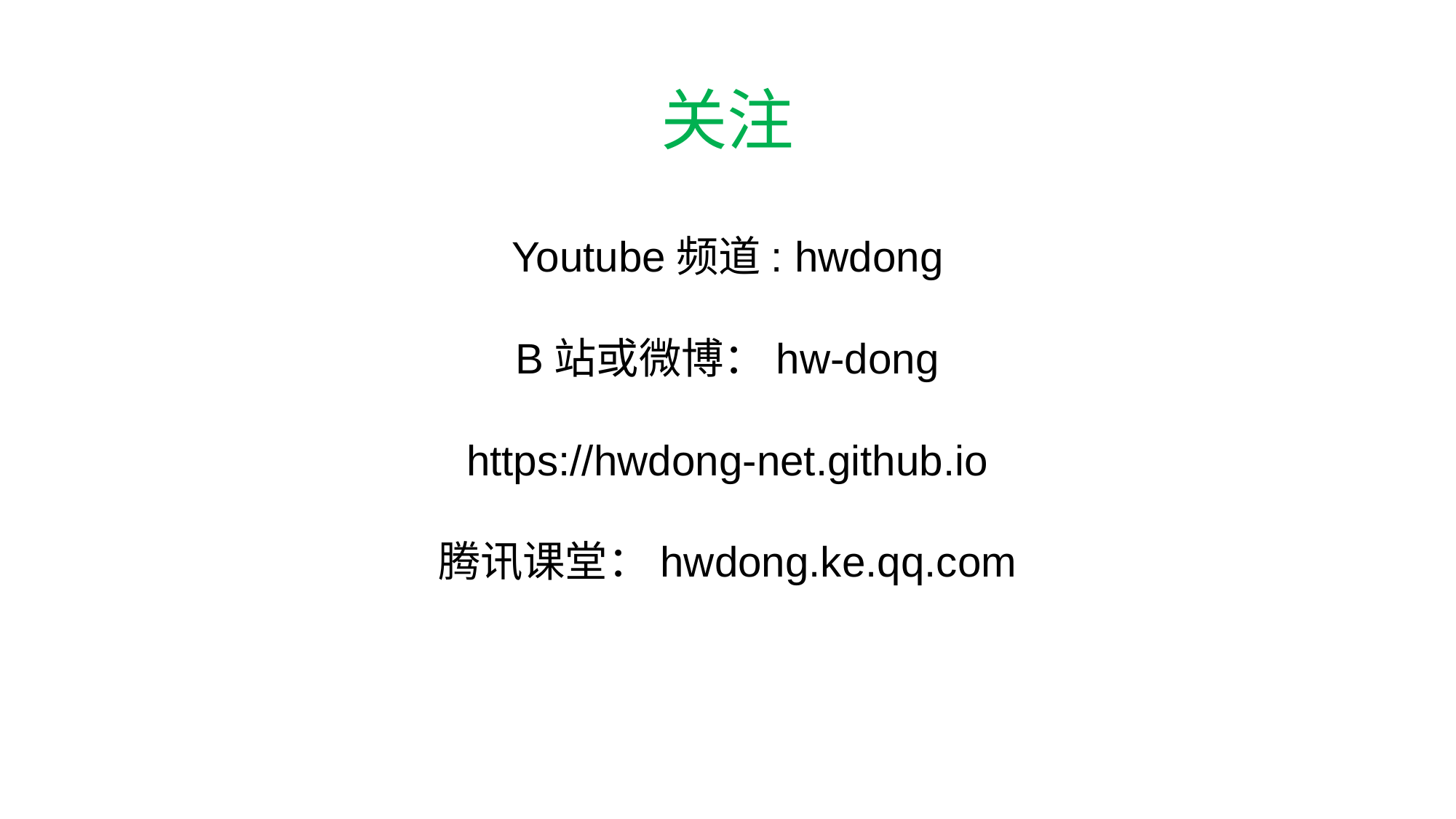

# 关注
Youtube频道: hwdong
B站或微博：hw-dong
https://hwdong-net.github.io
腾讯课堂：hwdong.ke.qq.com